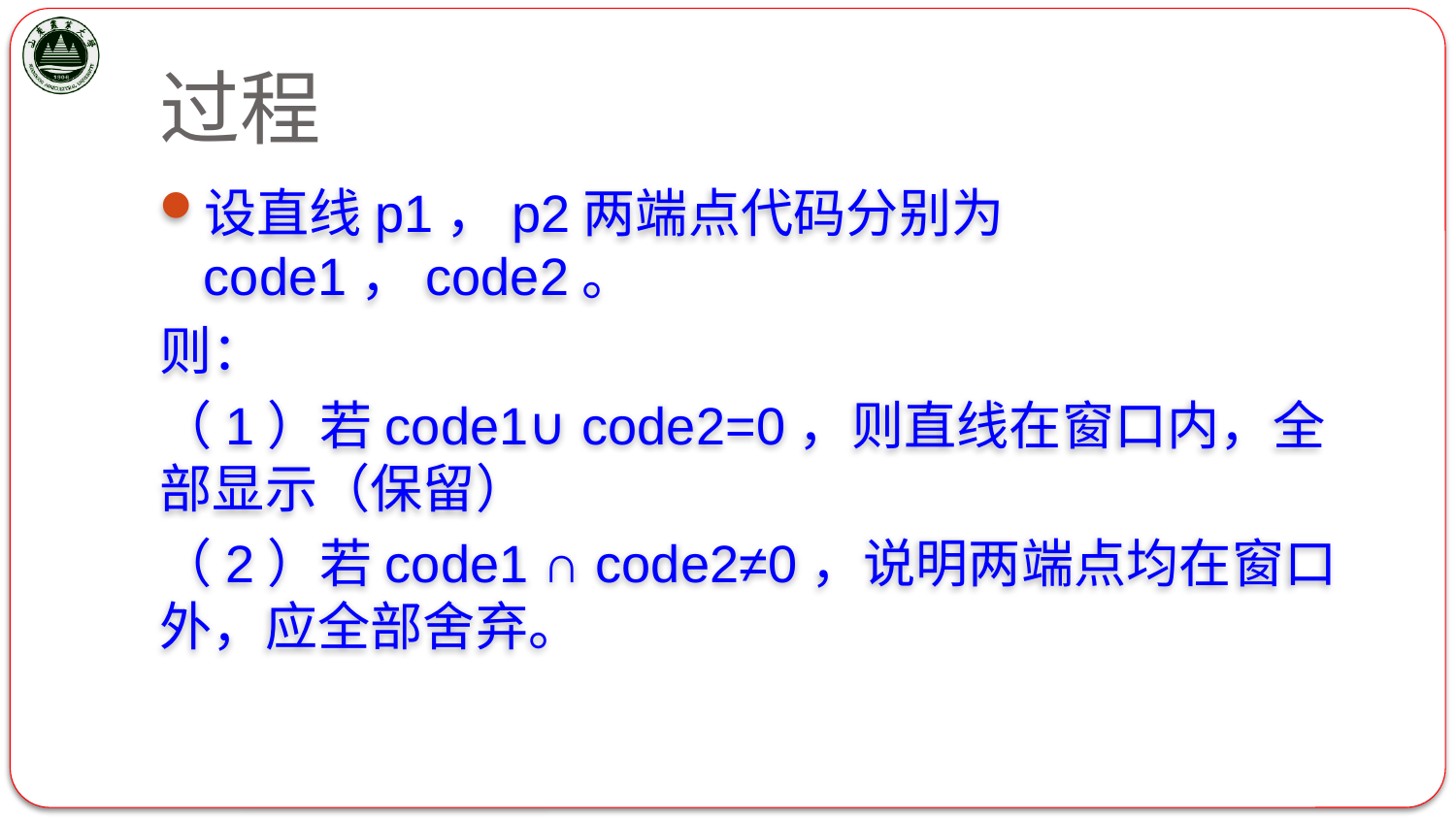

# 过程
设直线p1，p2两端点代码分别为code1，code2。
则：
（1）若code1∪ code2=0，则直线在窗口内，全部显示（保留）
（2）若code1 ∩ code2≠0，说明两端点均在窗口外，应全部舍弃。